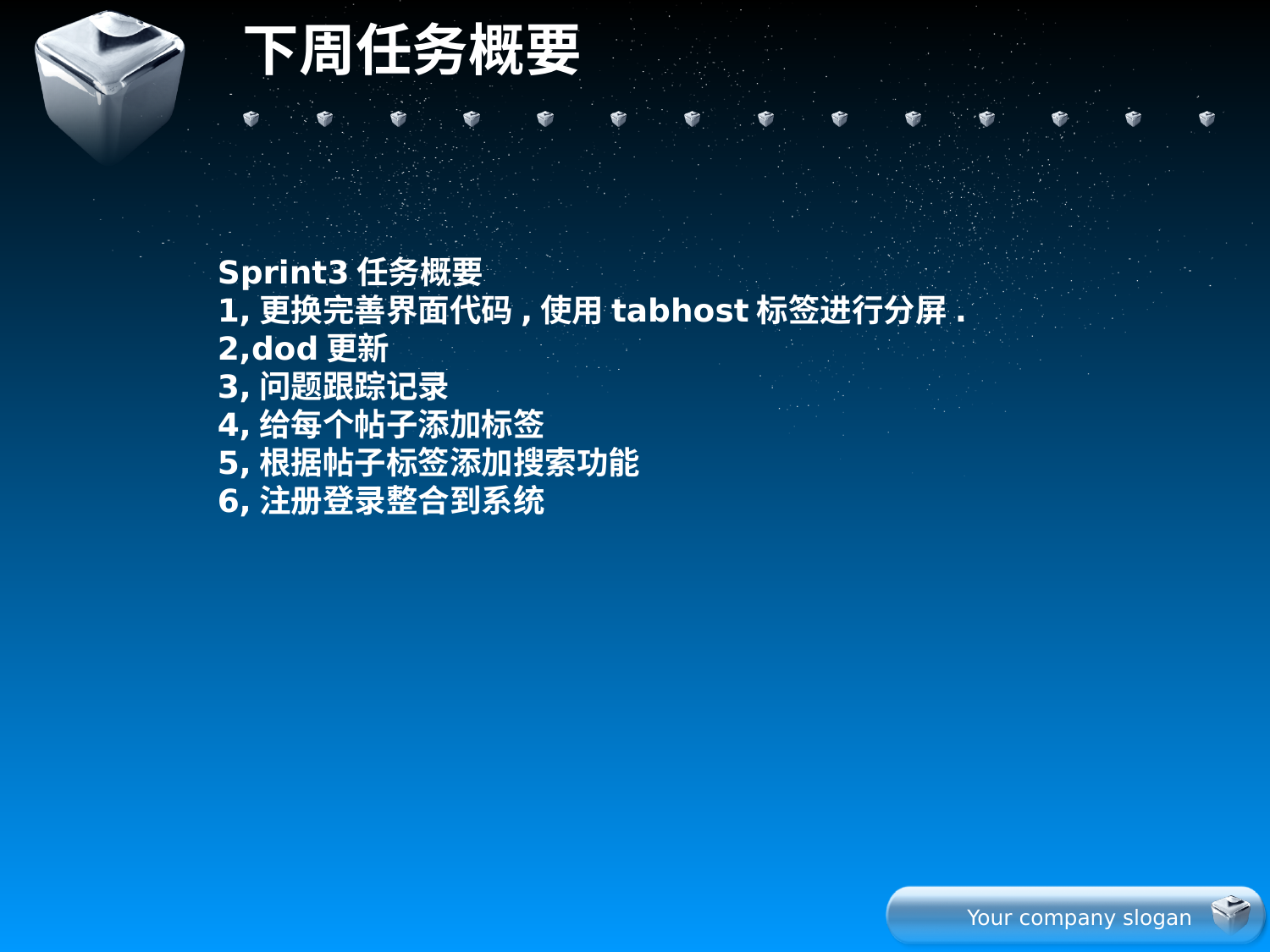

# 下周任务概要
Sprint3任务概要
1,更换完善界面代码,使用tabhost标签进行分屏.
2,dod更新
3,问题跟踪记录
4,给每个帖子添加标签
5,根据帖子标签添加搜索功能
6,注册登录整合到系统